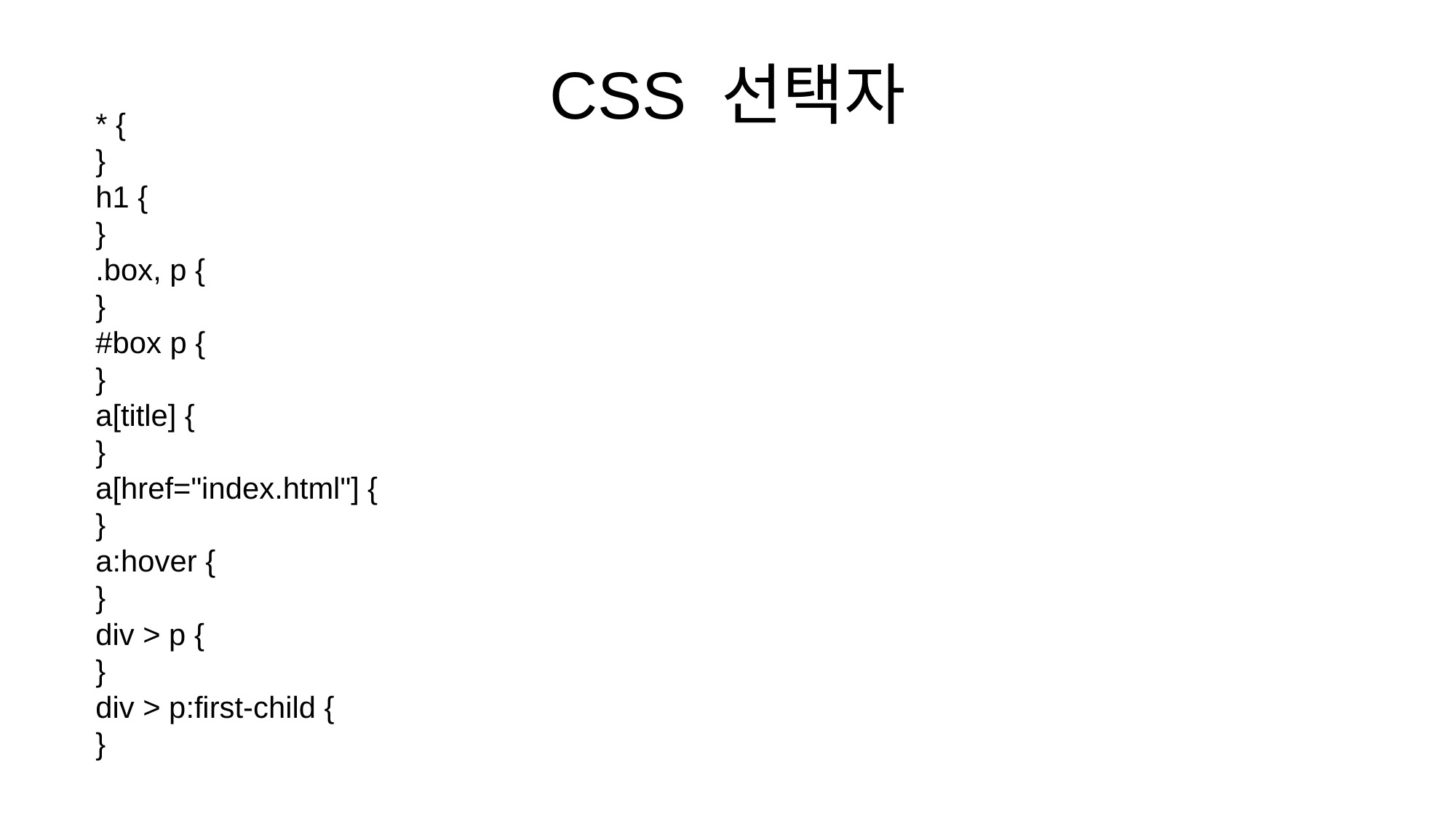

CSS 선택자
* {
}
h1 {
}
.box, p {
}
#box p {
}
a[title] {
}
a[href="index.html"] {
}
a:hover {
}
div > p {
}
div > p:first-child {
}